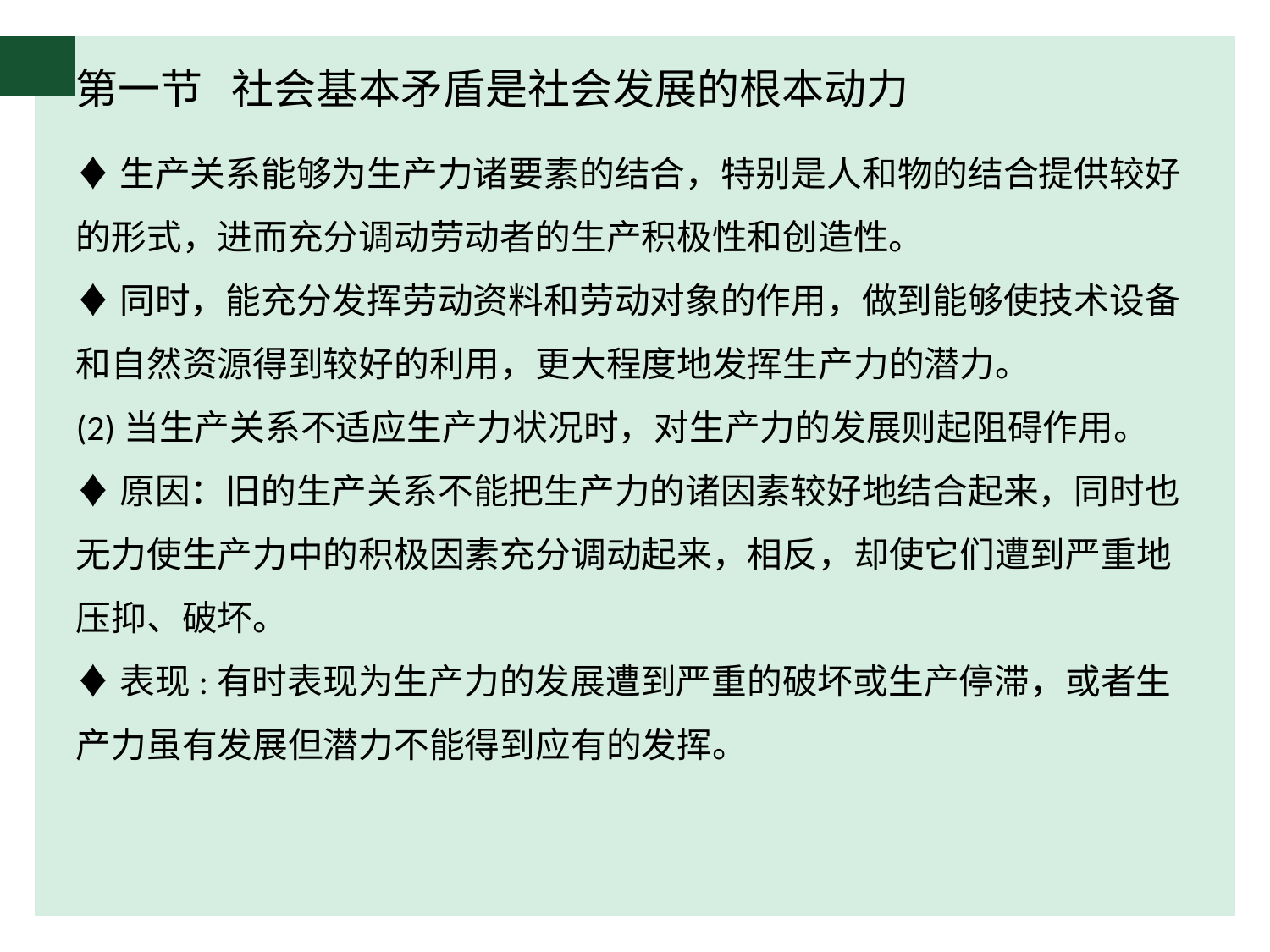

# 第一节   社会基本矛盾是社会发展的根本动力
♦生产关系能够为生产力诸要素的结合，特别是人和物的结合提供较好的形式，进而充分调动劳动者的生产积极性和创造性。
♦同时，能充分发挥劳动资料和劳动对象的作用，做到能够使技术设备和自然资源得到较好的利用，更大程度地发挥生产力的潜力。
(2)当生产关系不适应生产力状况时，对生产力的发展则起阻碍作用。
♦原因：旧的生产关系不能把生产力的诸因素较好地结合起来，同时也无力使生产力中的积极因素充分调动起来，相反，却使它们遭到严重地压抑、破坏。
♦表现:有时表现为生产力的发展遭到严重的破坏或生产停滞，或者生产力虽有发展但潜力不能得到应有的发挥。